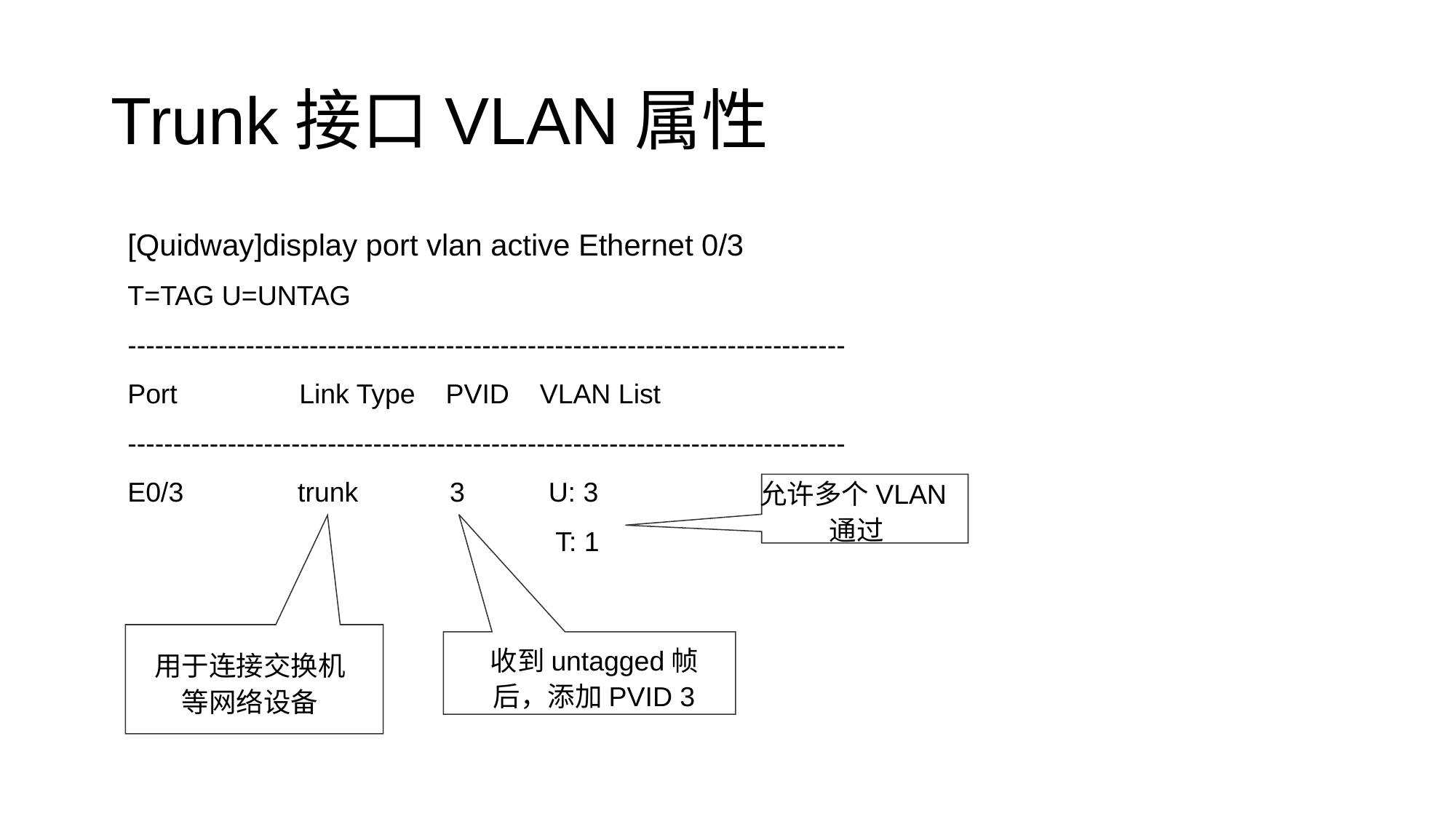

# Trunk接口VLAN属性
[Quidway]display port vlan active Ethernet 0/3
T=TAG U=UNTAG
-------------------------------------------------------------------------------
Port                Link Type    PVID    VLAN List
-------------------------------------------------------------------------------
E0/3               trunk            3           U: 3
                                                        T: 1

允许多个VLAN通过

用于连接交换机
等网络设备

收到untagged帧
后，添加PVID 3